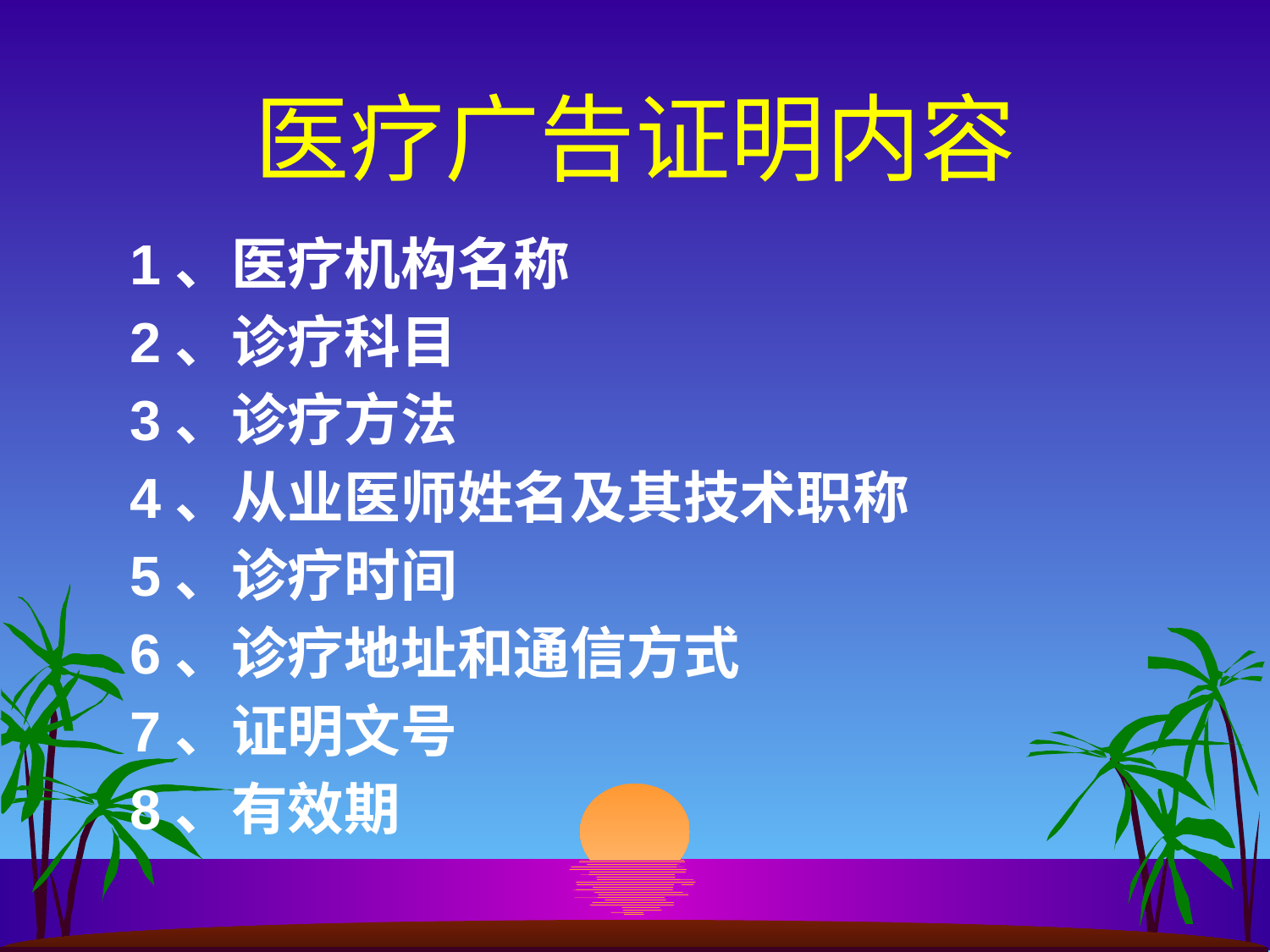

# 医疗广告证明内容
1、医疗机构名称
2、诊疗科目
3、诊疗方法
4、从业医师姓名及其技术职称
5、诊疗时间
6、诊疗地址和通信方式
7、证明文号
8、有效期

​